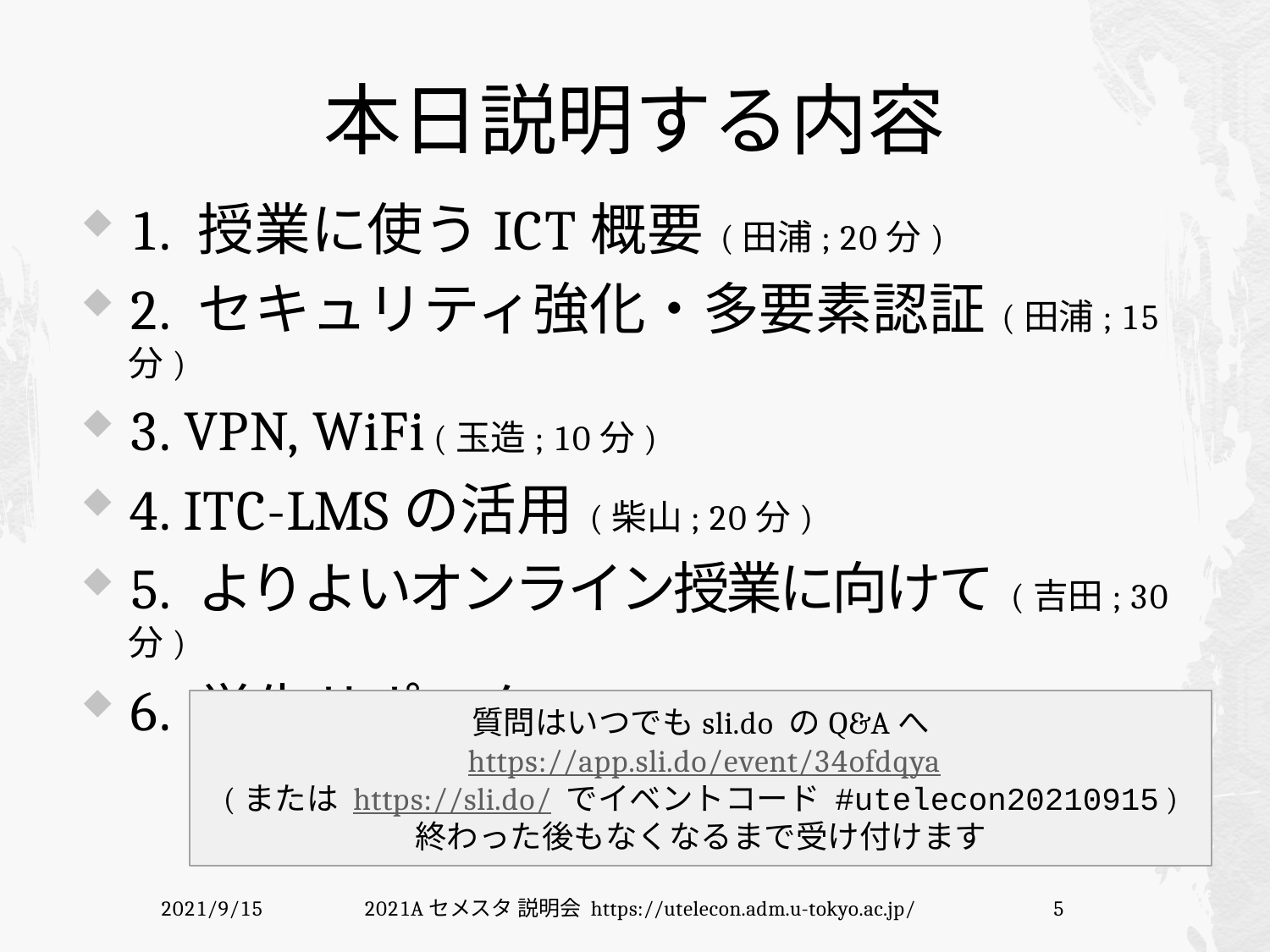

# 本日説明する内容
1. 授業に使うICT概要 (田浦; 20分)
2. セキュリティ強化・多要素認証 (田浦; 15分)
3. VPN, WiFi (玉造; 10分)
4. ITC-LMSの活用 (柴山; 20分)
5. よりよいオンライン授業に向けて (吉田; 30分)
6. 学生サポーター (吉田; 5分)
質問はいつでもsli.do のQ&Aへ
 https://app.sli.do/event/34ofdqya
(または https://sli.do/ でイベントコード #utelecon20210915 )
終わった後もなくなるまで受け付けます
2021/9/15
2021Aセメスタ 説明会 https://utelecon.adm.u-tokyo.ac.jp/
5